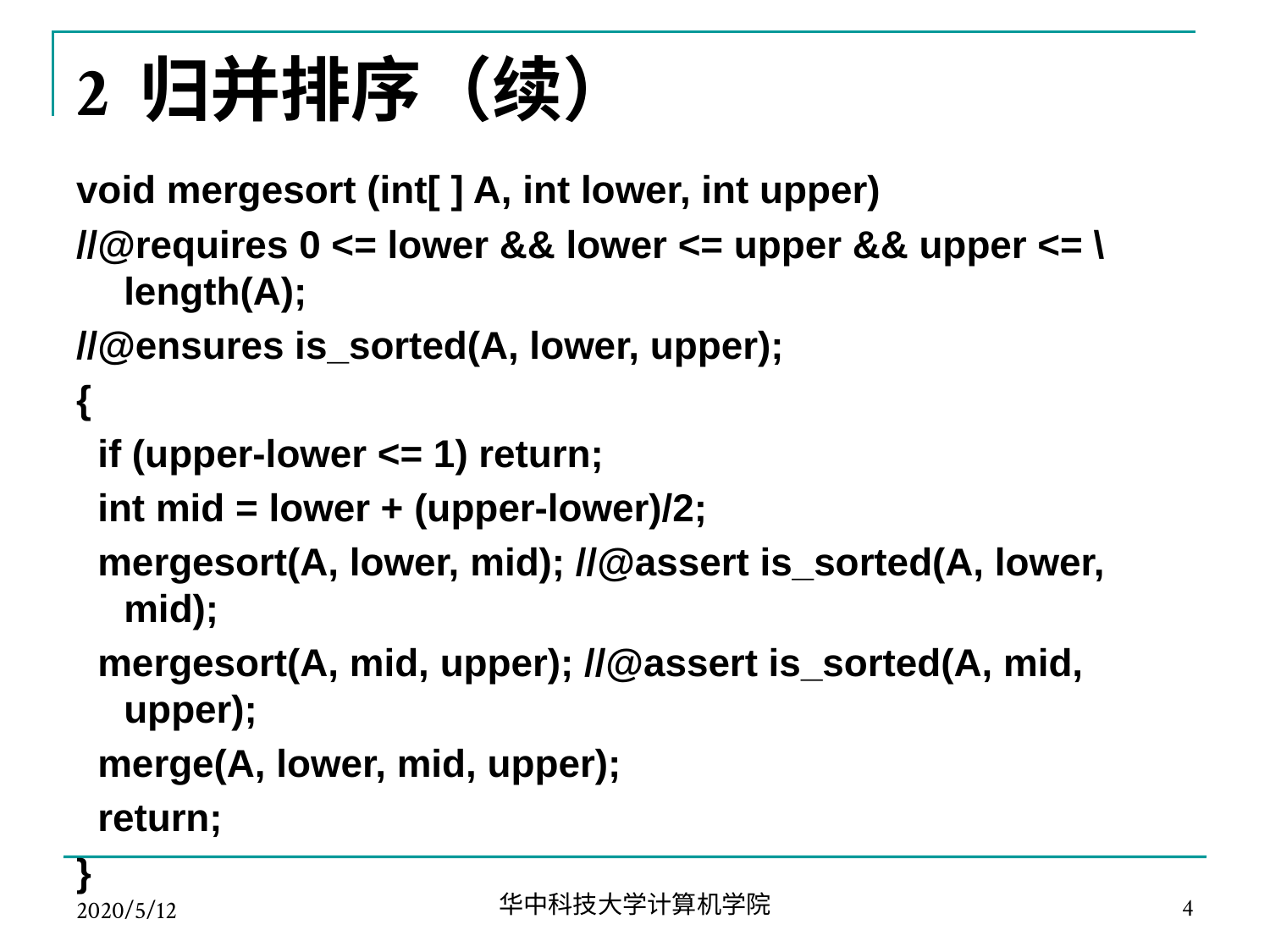

# 2 归并排序（续）
void mergesort (int[ ] A, int lower, int upper)
//@requires 0 <= lower && lower <= upper && upper <= \length(A);
//@ensures is_sorted(A, lower, upper);
{
  if (upper-lower <= 1) return;
  int mid = lower + (upper-lower)/2;
  mergesort(A, lower, mid); //@assert is_sorted(A, lower, mid);
  mergesort(A, mid, upper); //@assert is_sorted(A, mid, upper);
  merge(A, lower, mid, upper);
  return;
}
2020/5/12
4
华中科技大学计算机学院